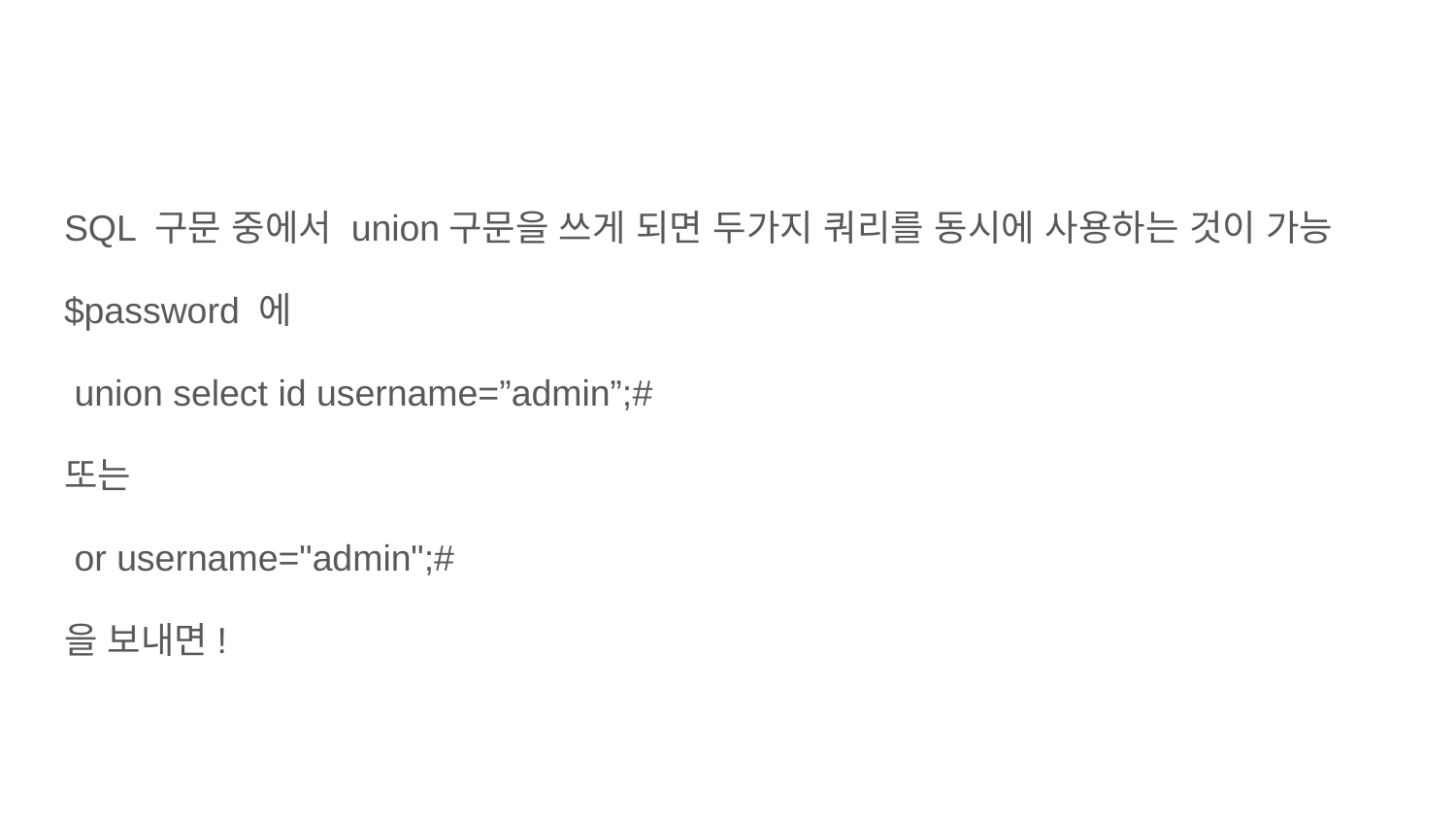

#
SQL 구문 중에서 union구문을 쓰게 되면 두가지 쿼리를 동시에 사용하는 것이 가능
$password 에
 union select id username=”admin”;#
또는
 or username="admin";#
을 보내면!